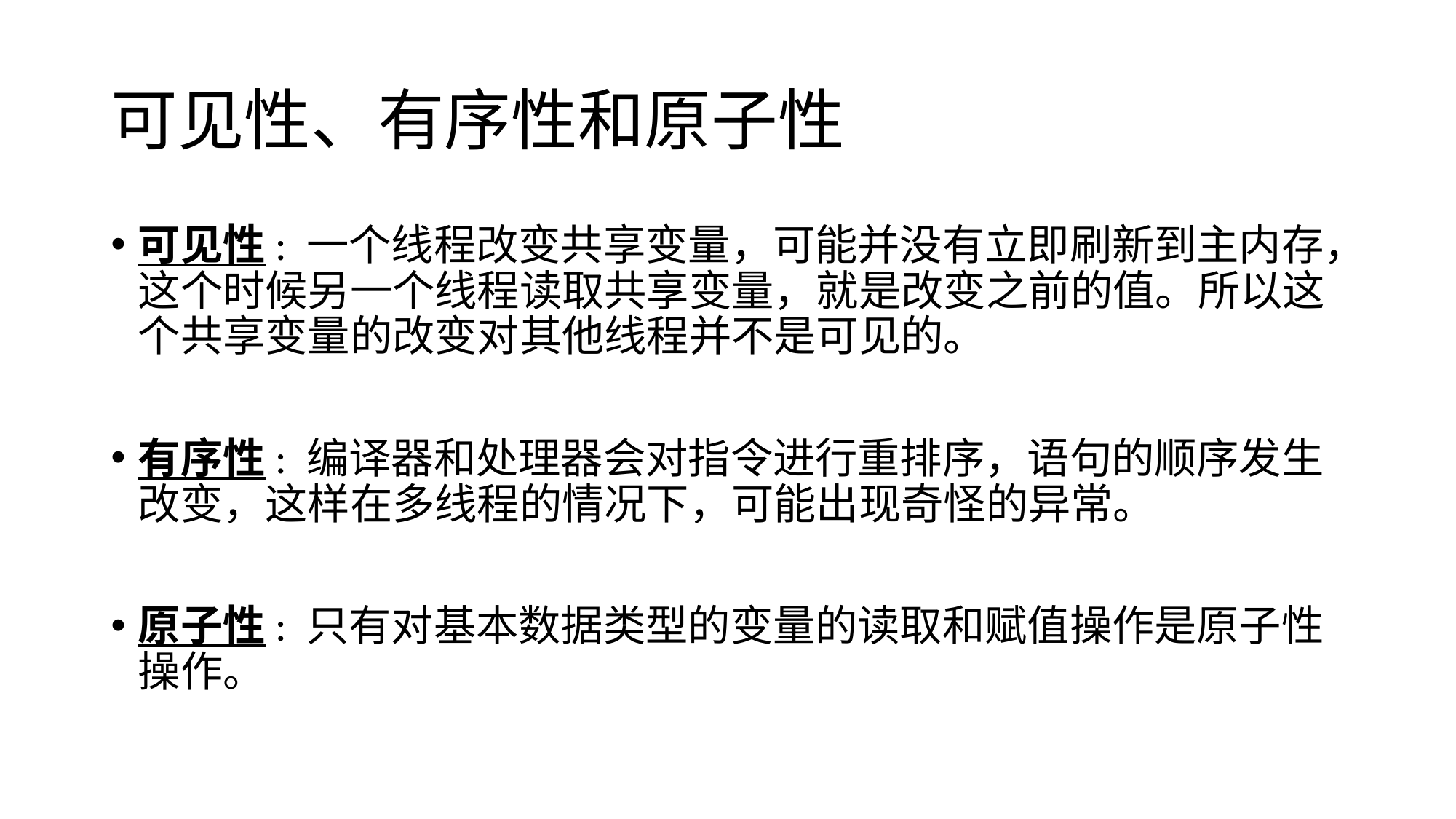

# 可见性、有序性和原子性
可见性: 一个线程改变共享变量，可能并没有立即刷新到主内存，这个时候另一个线程读取共享变量，就是改变之前的值。所以这个共享变量的改变对其他线程并不是可见的。

有序性: 编译器和处理器会对指令进行重排序，语句的顺序发生改变，这样在多线程的情况下，可能出现奇怪的异常。

原子性: 只有对基本数据类型的变量的读取和赋值操作是原子性操作。